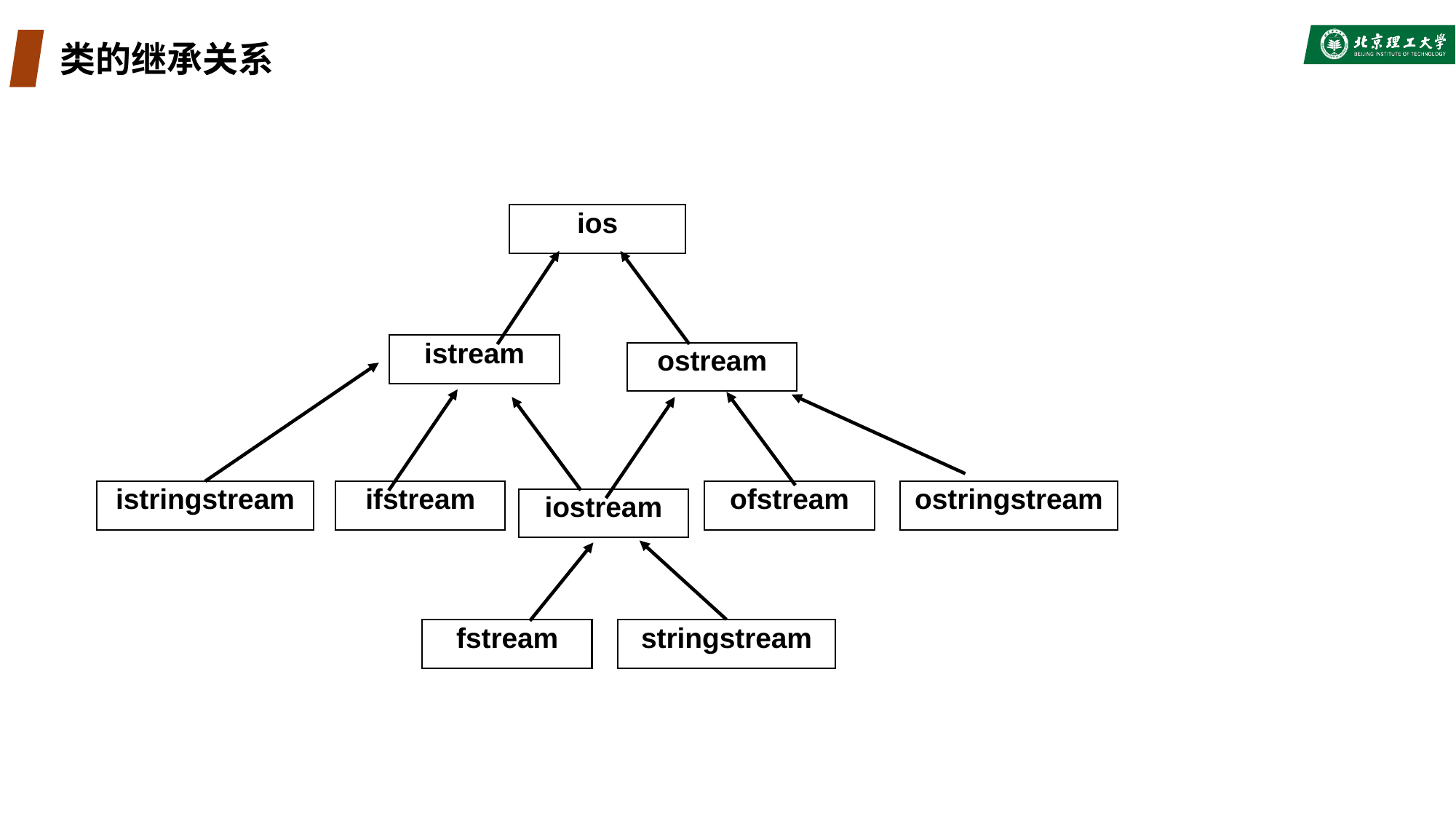

# 类的继承关系
ios

istream
ostream

istringstream
ifstream
ofstream
ostringstream
iostream

fstream
stringstream